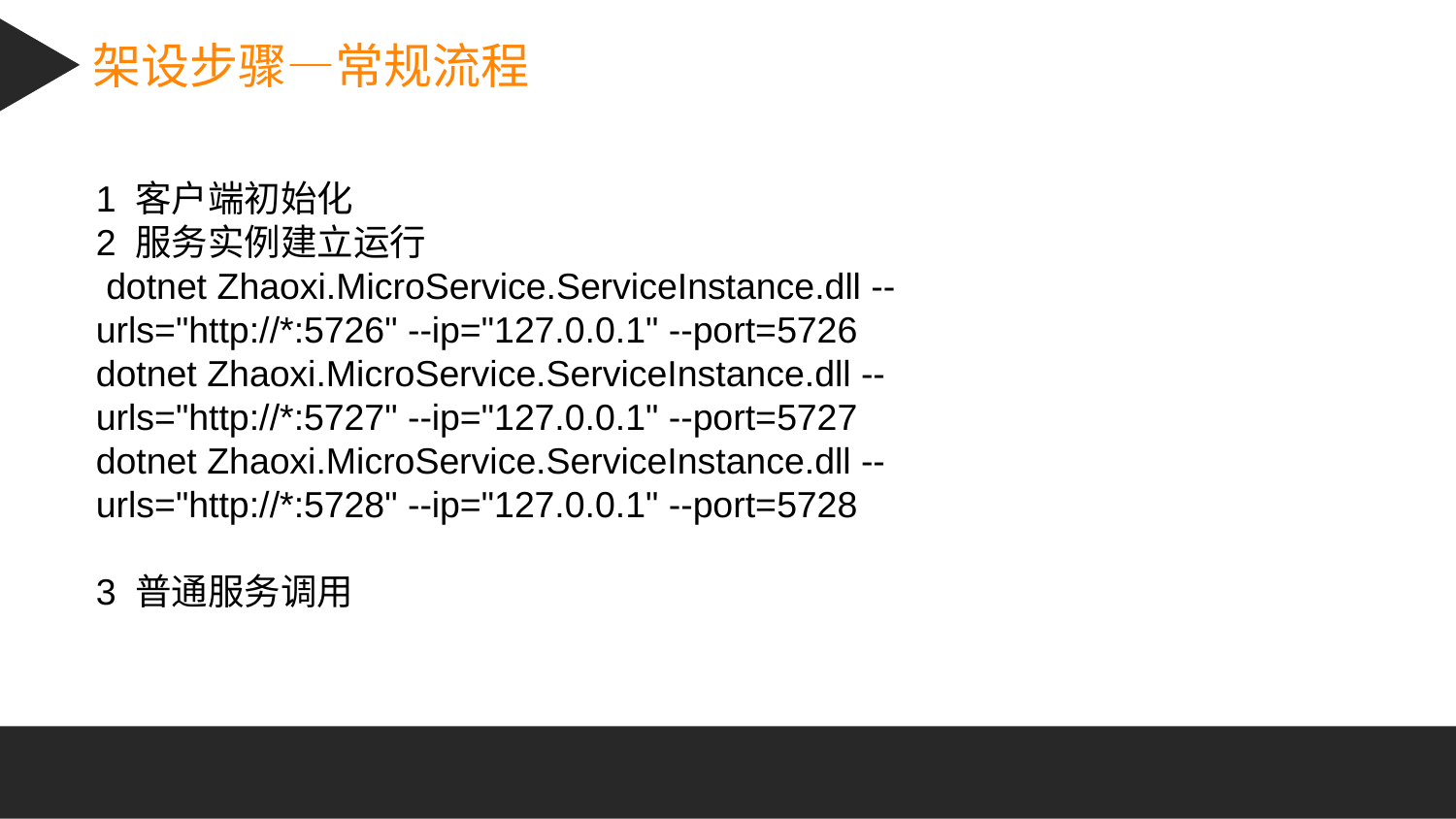

架设步骤—常规流程
1 客户端初始化
2 服务实例建立运行
 dotnet Zhaoxi.MicroService.ServiceInstance.dll --urls="http://*:5726" --ip="127.0.0.1" --port=5726
dotnet Zhaoxi.MicroService.ServiceInstance.dll --urls="http://*:5727" --ip="127.0.0.1" --port=5727
dotnet Zhaoxi.MicroService.ServiceInstance.dll --urls="http://*:5728" --ip="127.0.0.1" --port=5728

3 普通服务调用